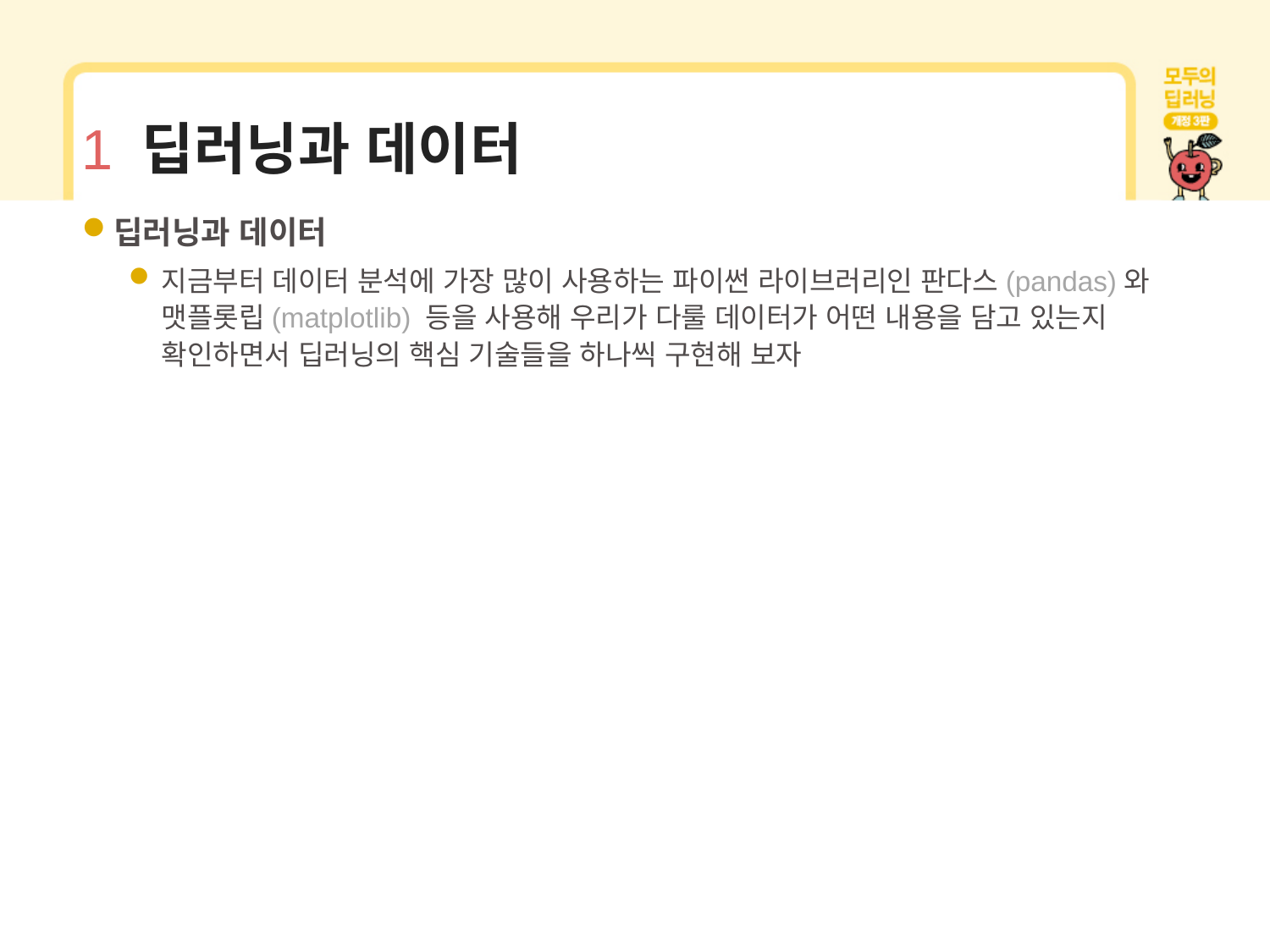

# 1 딥러닝과 데이터
딥러닝과 데이터
지금부터 데이터 분석에 가장 많이 사용하는 파이썬 라이브러리인 판다스(pandas)와 맷플롯립(matplotlib) 등을 사용해 우리가 다룰 데이터가 어떤 내용을 담고 있는지 확인하면서 딥러닝의 핵심 기술들을 하나씩 구현해 보자